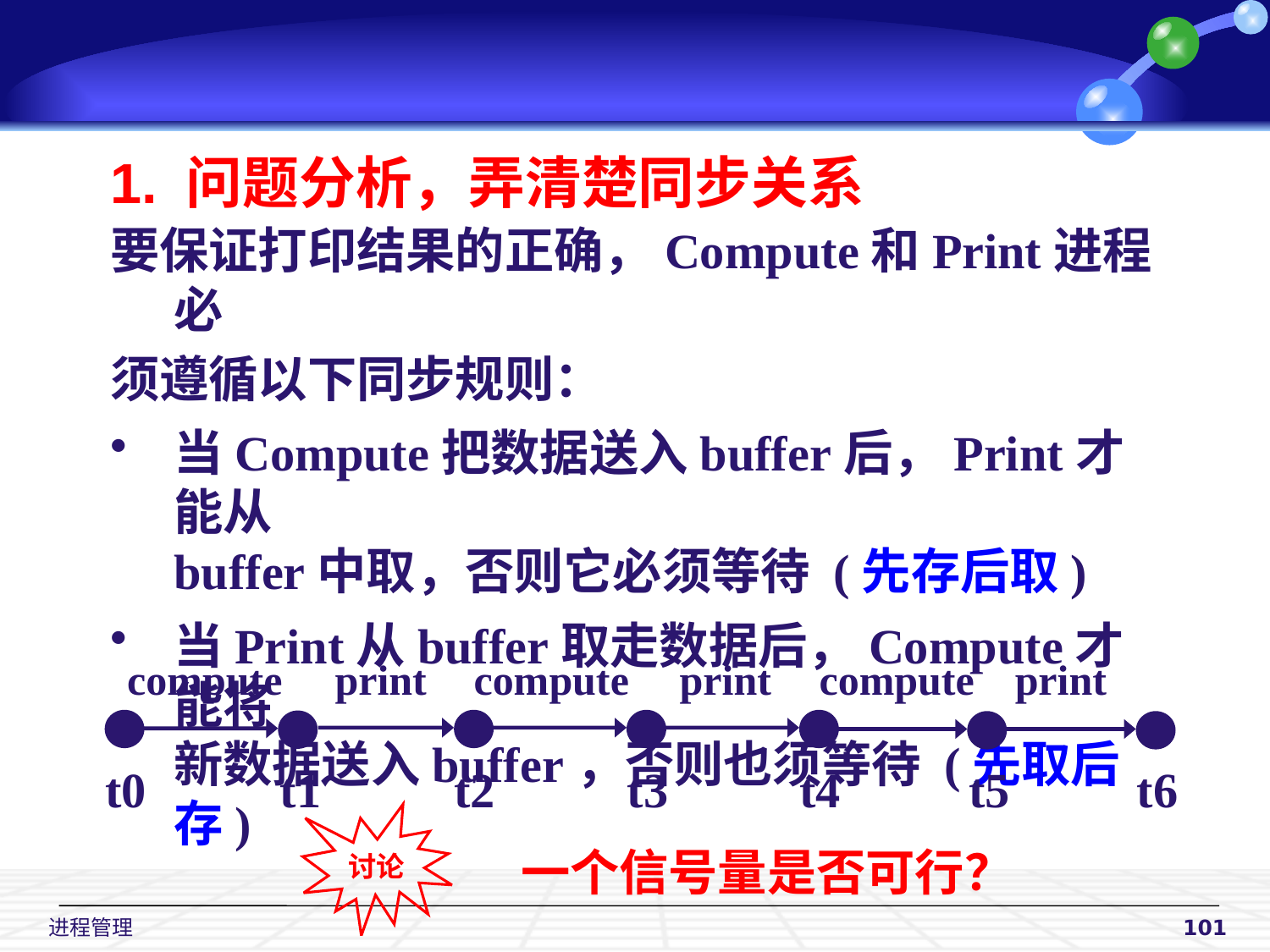

1. 问题分析，弄清楚同步关系
要保证打印结果的正确，Compute和Print进程必
须遵循以下同步规则：
当Compute把数据送入buffer后，Print才能从
buffer中取，否则它必须等待 (先存后取)
当Print从buffer取走数据后，Compute才能将
新数据送入buffer，否则也须等待 (先取后存)
compute
print
compute
print
compute
print

t0
t1
t2
t3
t4
t5
t6
讨论
一个信号量是否可行？
   进程管理
101